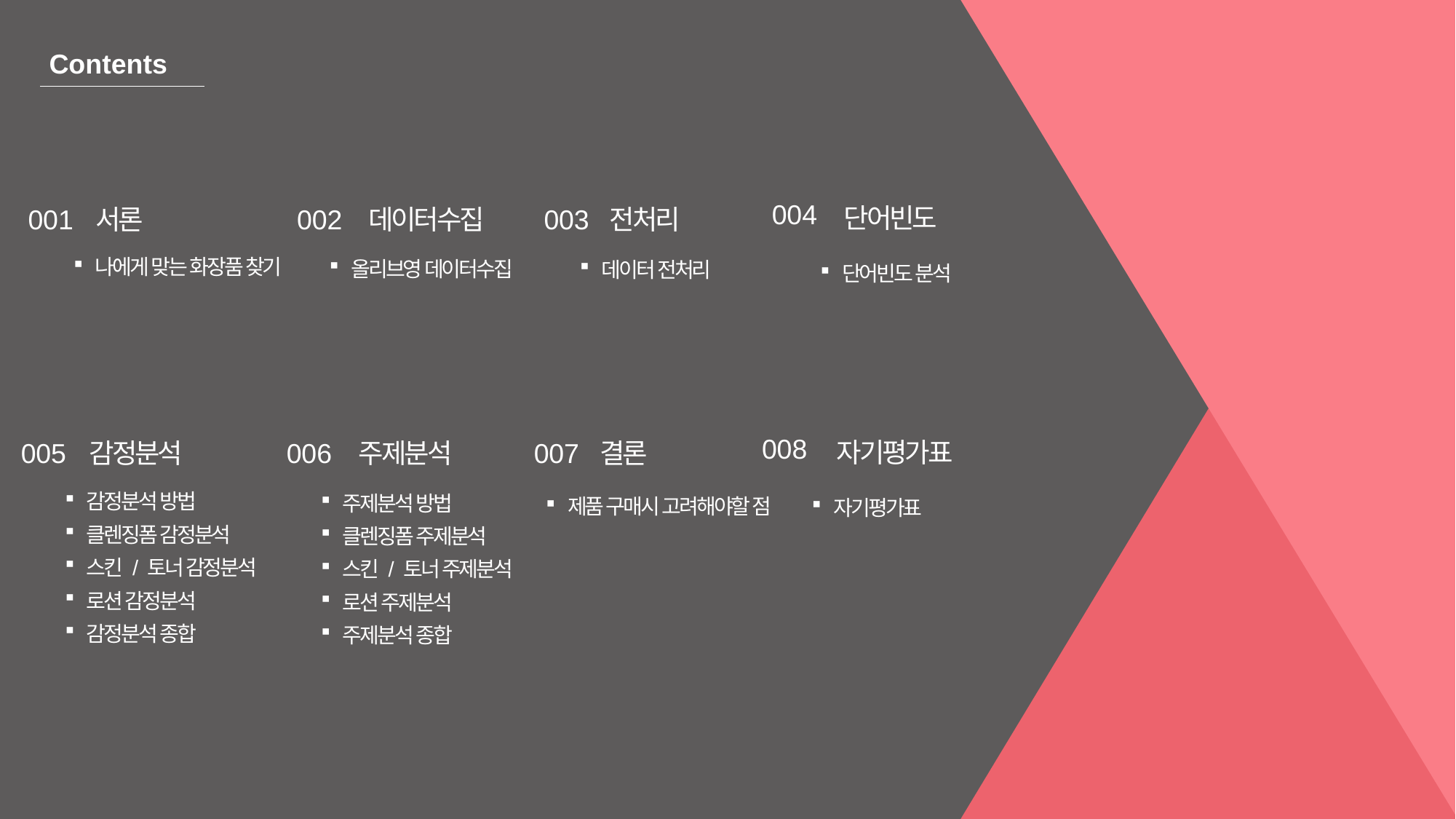

Contents
004
단어빈도
001
서론
002
데이터수집
003
전처리
나에게 맞는 화장품 찾기
올리브영 데이터수집

데이터 전처리
단어빈도 분석
008
자기평가표
005
감정분석
006
주제분석
007
결론
감정분석 방법
클렌징폼 감정분석
스킨 / 토너 감정분석
로션 감정분석
감정분석 종합
주제분석 방법
클렌징폼 주제분석
스킨 / 토너 주제분석
로션 주제분석
주제분석 종합

제품 구매시 고려해야할 점
자기평가표